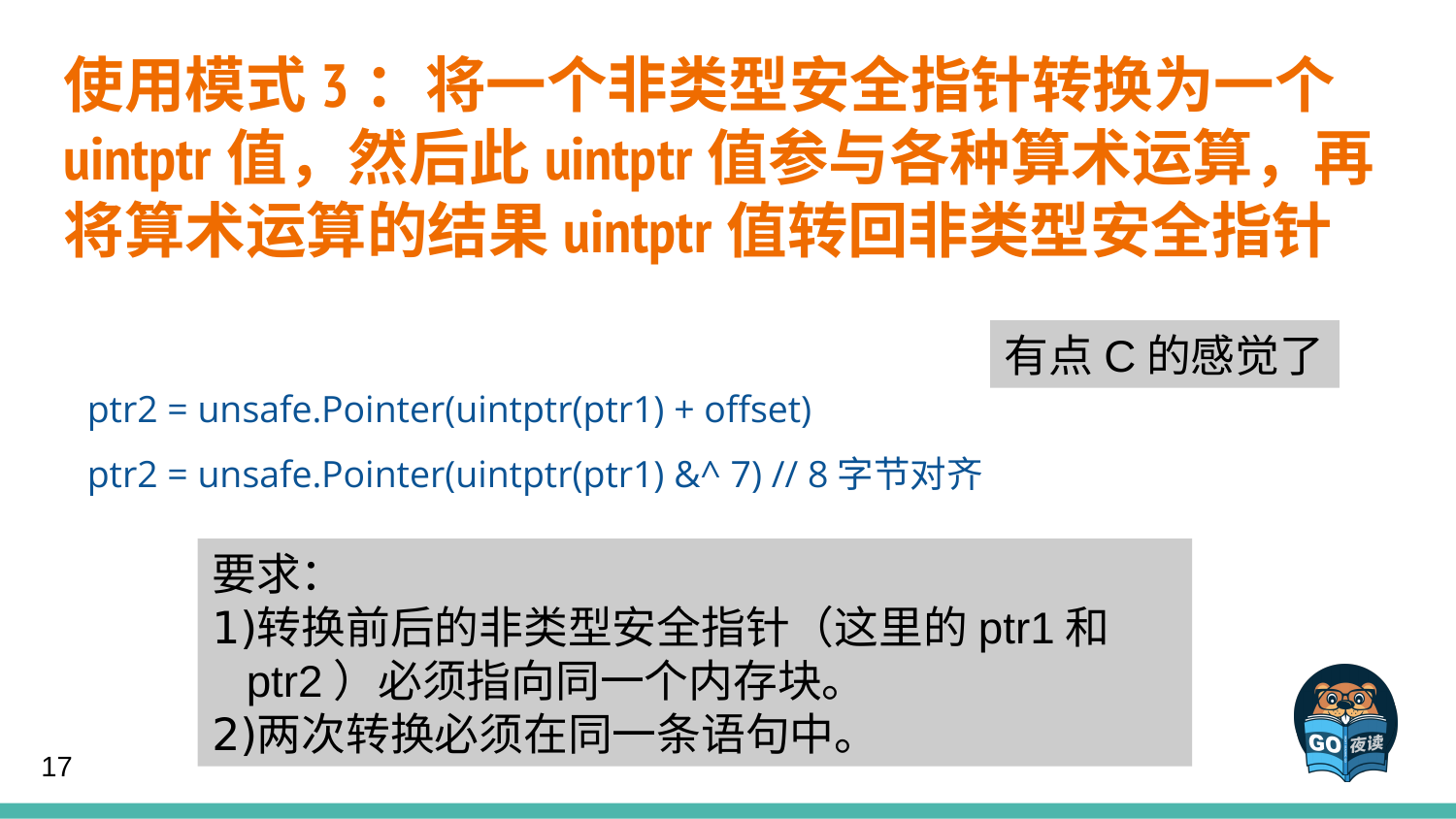

使用模式3：将一个非类型安全指针转换为一个uintptr值，然后此uintptr值参与各种算术运算，再将算术运算的结果uintptr值转回非类型安全指针
有点C的感觉了
ptr2 = unsafe.Pointer(uintptr(ptr1) + offset)
ptr2 = unsafe.Pointer(uintptr(ptr1) &^ 7) // 8字节对齐
要求：
转换前后的非类型安全指针（这里的ptr1和ptr2）必须指向同一个内存块。
两次转换必须在同一条语句中。
17